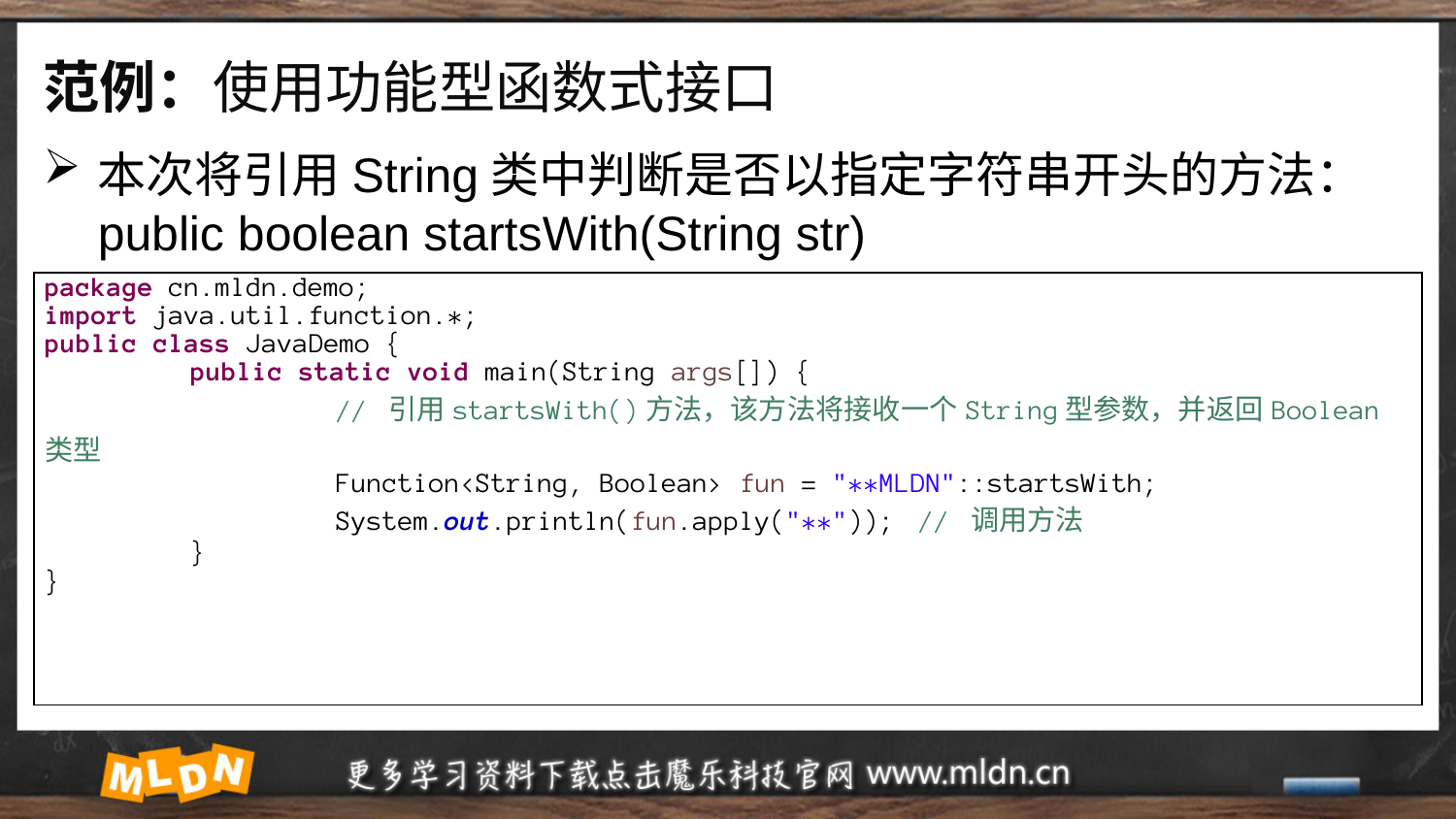

# 范例：使用功能型函数式接口
本次将引用String类中判断是否以指定字符串开头的方法：public boolean startsWith(String str)
| package cn.mldn.demo; import java.util.function.\*; public class JavaDemo { public static void main(String args[]) { // 引用startsWith()方法，该方法将接收一个String型参数，并返回Boolean类型 Function<String, Boolean> fun = "\*\*MLDN"::startsWith; System.out.println(fun.apply("\*\*")); // 调用方法 } } |
| --- |